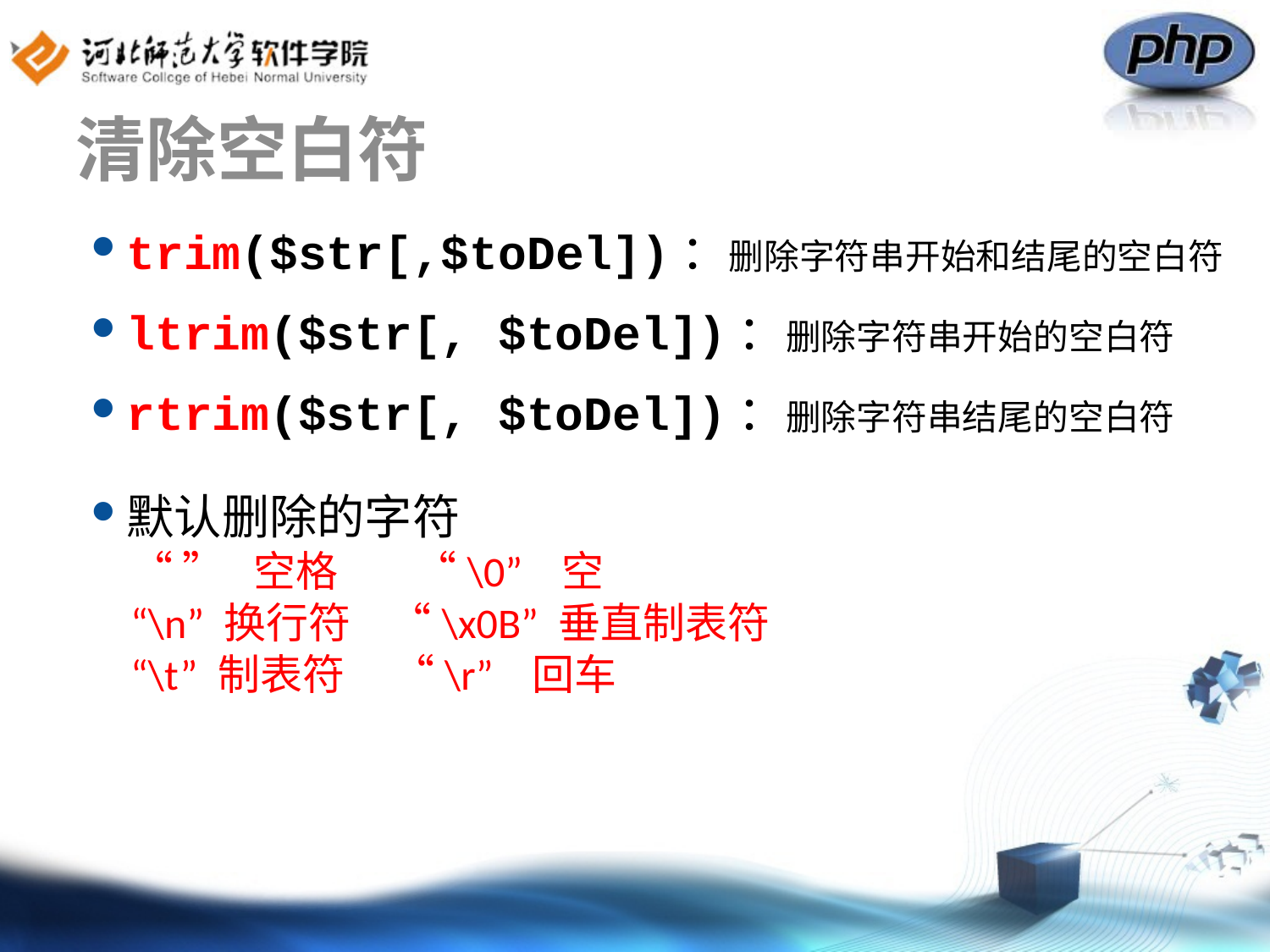

# 清除空白符
trim($str[,$toDel])：删除字符串开始和结尾的空白符

ltrim($str[, $toDel])：删除字符串开始的空白符

rtrim($str[, $toDel])：删除字符串结尾的空白符

默认删除的字符
“ ”  空格        “\0”   空
“\n” 换行符    “\x0B” 垂直制表符
“\t” 制表符     “\r”   回车